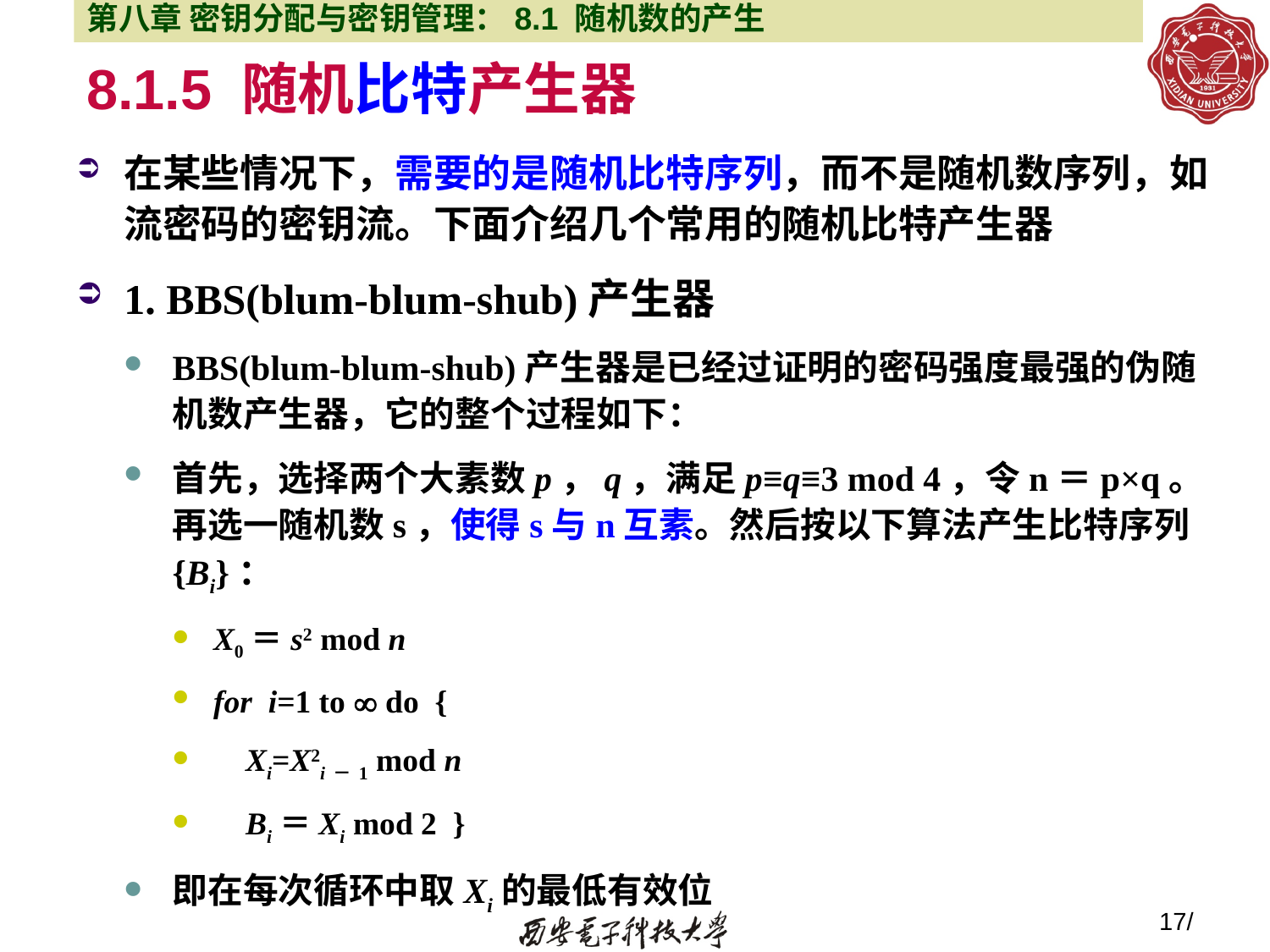

第八章 密钥分配与密钥管理：8.1 随机数的产生
# 8.1.5 随机比特产生器
在某些情况下，需要的是随机比特序列，而不是随机数序列，如流密码的密钥流。下面介绍几个常用的随机比特产生器
1. BBS(blum-blum-shub)产生器
BBS(blum-blum-shub)产生器是已经过证明的密码强度最强的伪随机数产生器，它的整个过程如下：
首先，选择两个大素数p，q，满足p≡q≡3 mod 4，令n＝p×q。再选一随机数s，使得s与n互素。然后按以下算法产生比特序列{Bi}：
X0＝s2 mod n
for  i=1 to ∞ do  {
    Xi=X2i－1 mod n
    Bi＝Xi mod 2  }
即在每次循环中取Xi的最低有效位
17/